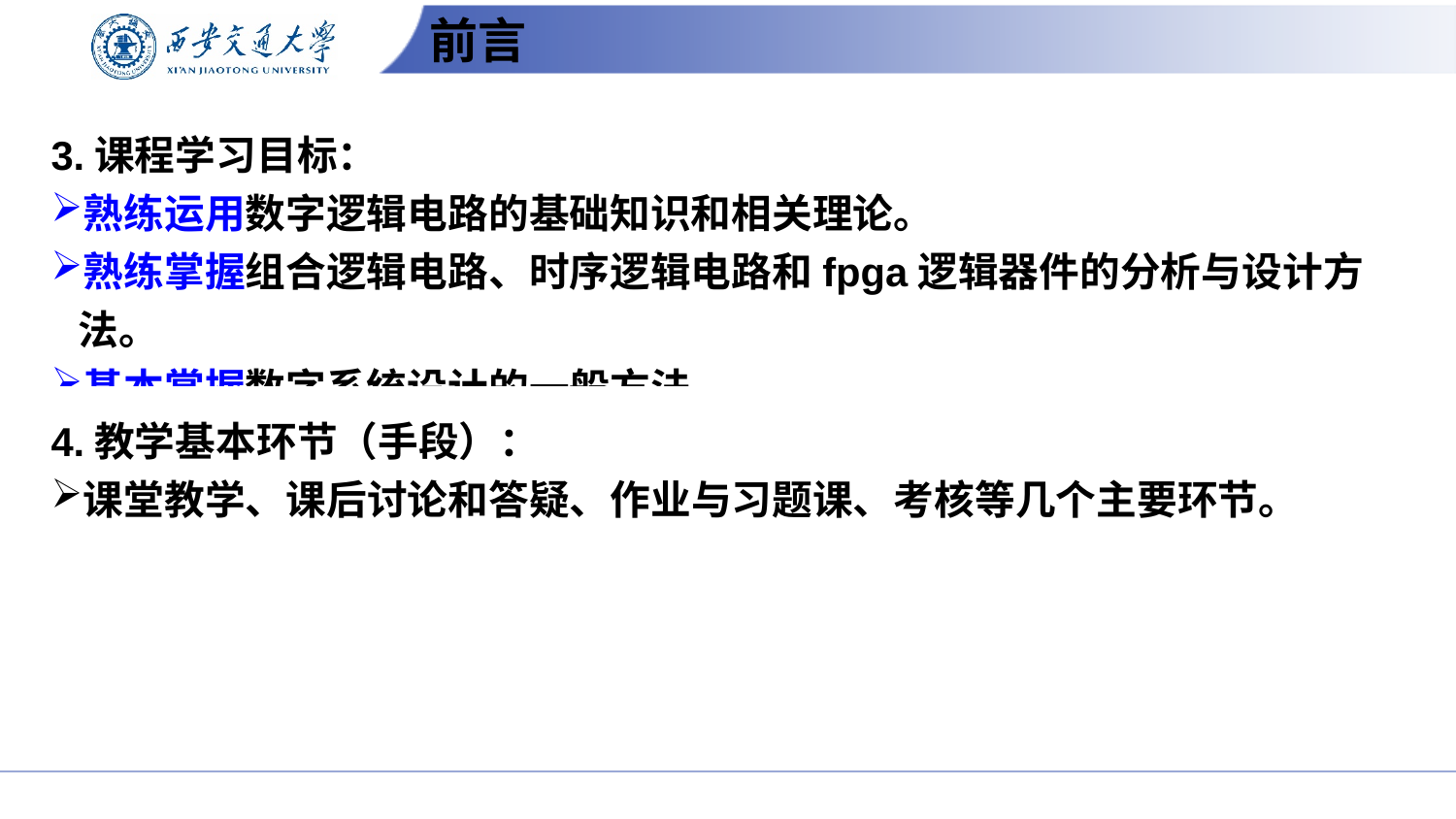

# 前言
3.课程学习目标：
熟练运用数字逻辑电路的基础知识和相关理论。
熟练掌握组合逻辑电路、时序逻辑电路和fpga逻辑器件的分析与设计方法。
基本掌握数字系统设计的一般方法。

4.教学基本环节（手段）：
课堂教学、课后讨论和答疑、作业与习题课、考核等几个主要环节。